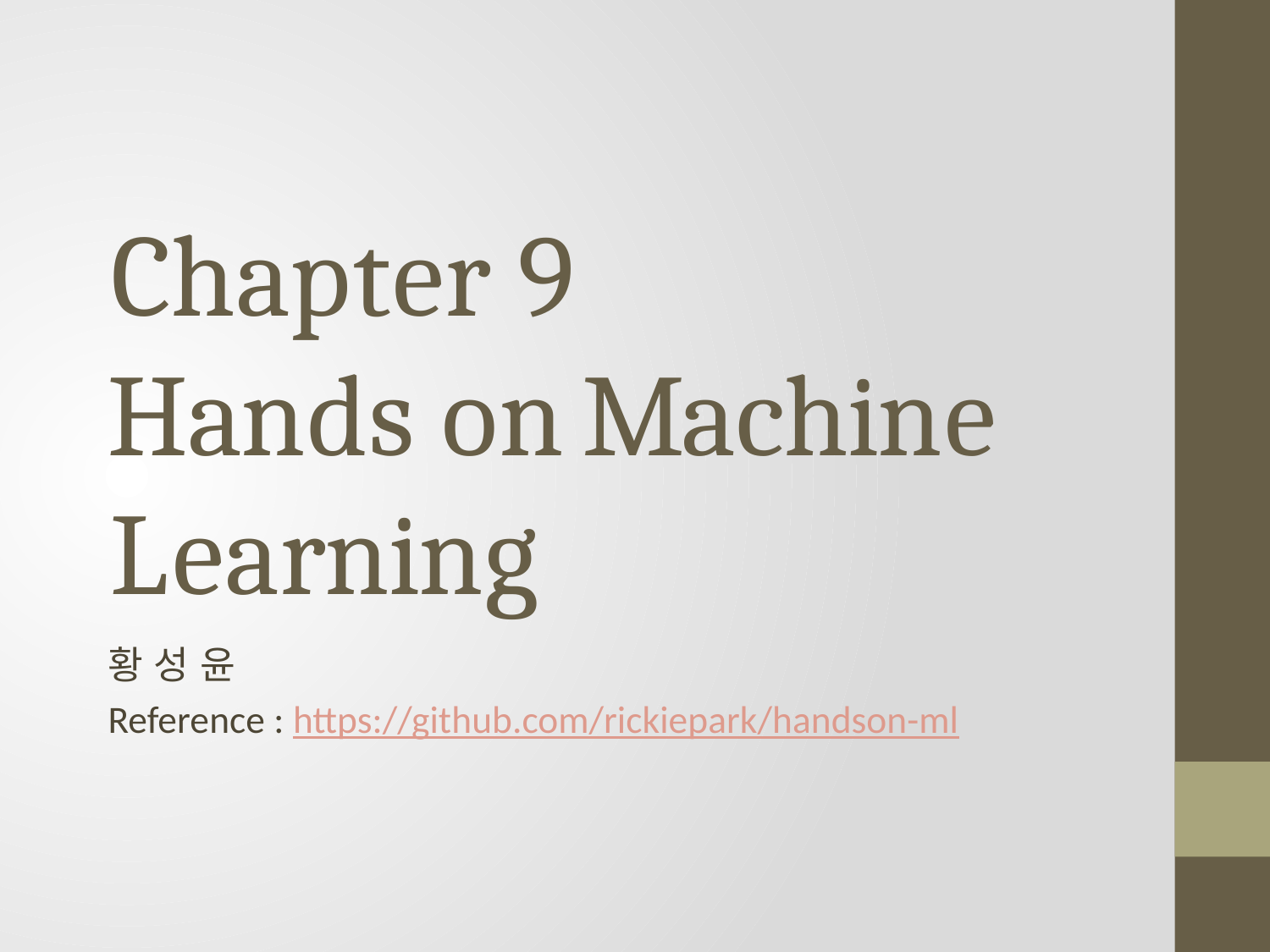

# Chapter 9 Hands on Machine Learning
황 성 윤
Reference : https://github.com/rickiepark/handson-ml